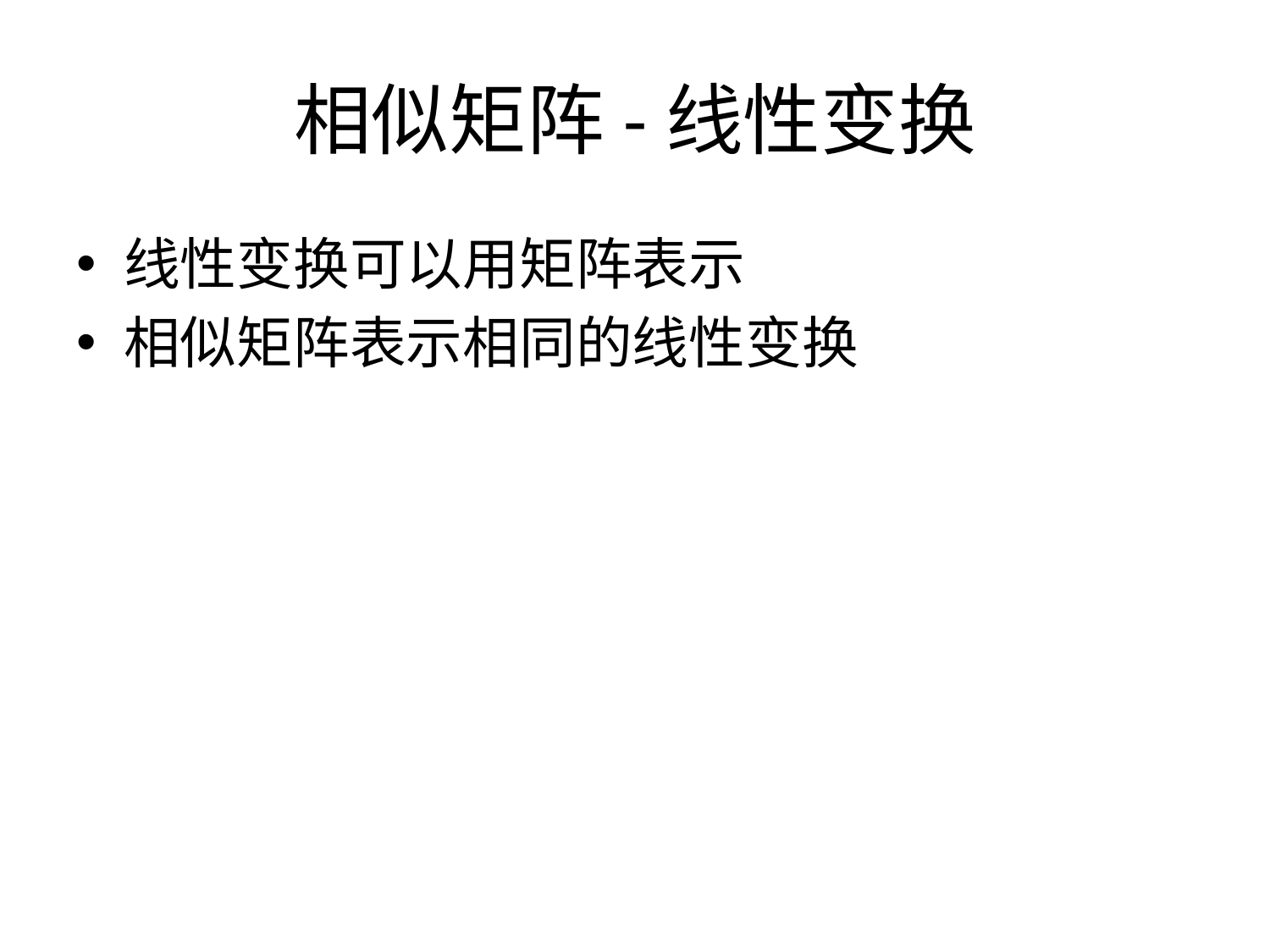

# 相似矩阵-线性变换
线性变换可以用矩阵表示
相似矩阵表示相同的线性变换